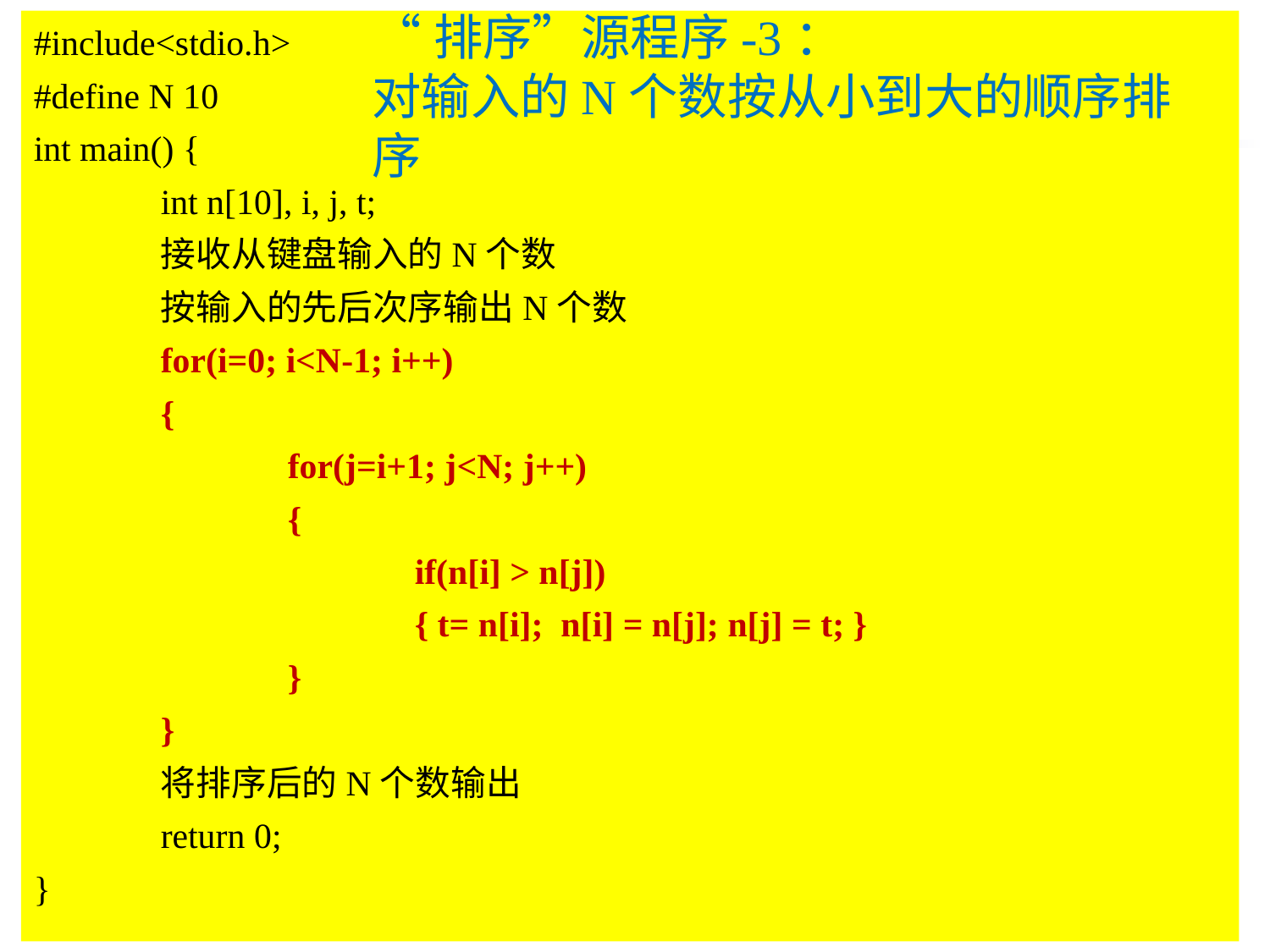

#include<stdio.h>
#define N 10
int main() {
	int n[10], i, j, t;
	接收从键盘输入的N个数
	按输入的先后次序输出N个数
	for(i=0; i<N-1; i++)
	{
		for(j=i+1; j<N; j++)
		{
			if(n[i] > n[j])
			{ t= n[i];  n[i] = n[j]; n[j] = t; }
		}
	}
	将排序后的N个数输出
	return 0;
}
“排序”源程序-3：
对输入的N个数按从小到大的顺序排序
2023/11/6
王化雨 whuayu000@163.com 13306442222
43/32